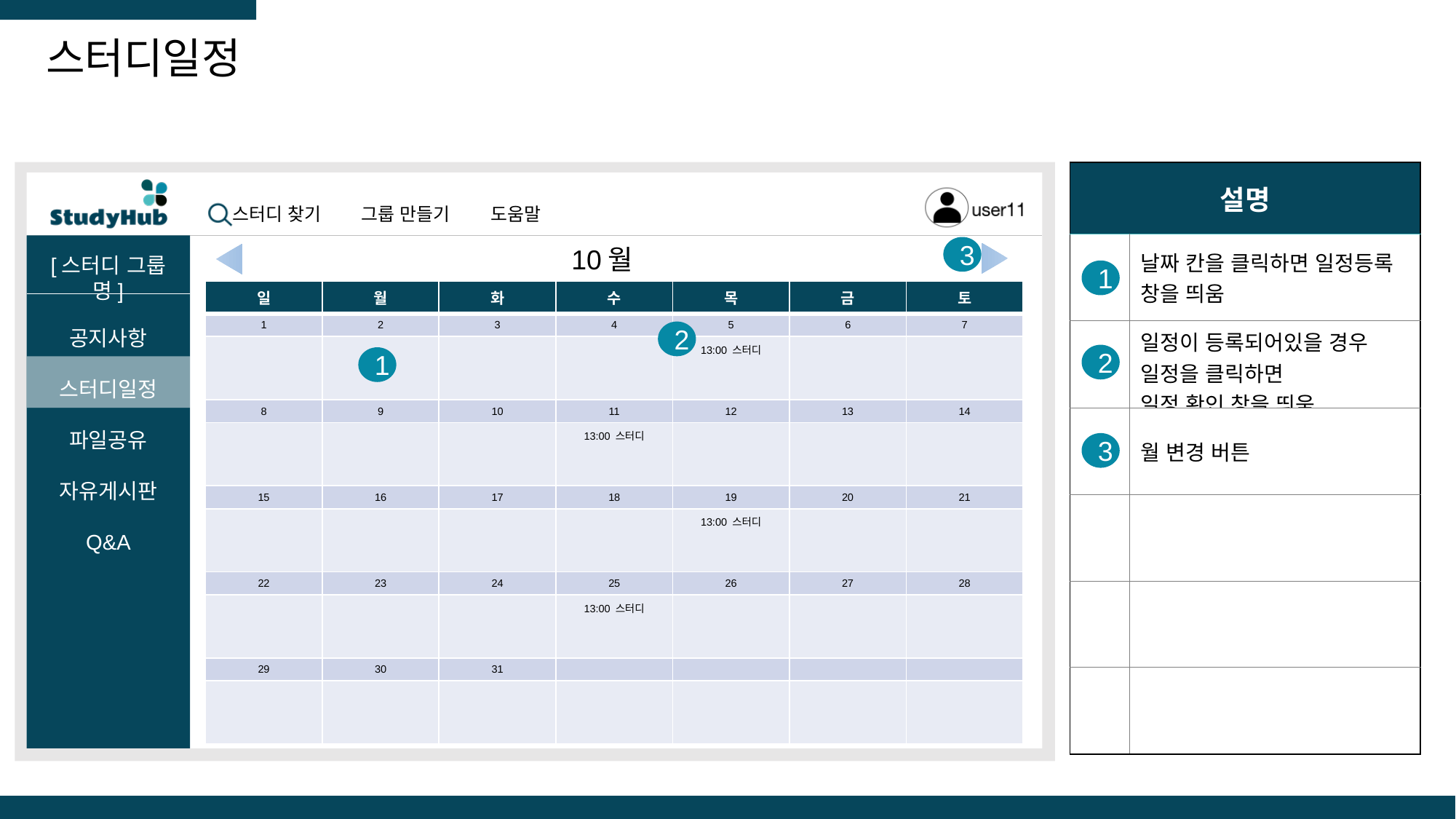

# 스터디일정
| 설명 |  |
| --- | --- |
|  | 날짜 칸을 클릭하면 일정등록 창을 띄움 |
|  | 일정이 등록되어있을 경우 일정을 클릭하면 일정 확인 창을 띄움 |
|  | 월 변경 버튼 |
|  |  |
|  |  |
|  |  |
10월
3

1
2
| 일 | 월 | 화 | 수 | 목 | 금 | 토 |
| --- | --- | --- | --- | --- | --- | --- |
| 1 | 2 | 3 | 4 | 5 | 6 | 7 |
|  |  |  |  | 13:00 스터디 |  |  |
| 8 | 9 | 10 | 11 | 12 | 13 | 14 |
|  |  |  | 13:00 스터디 |  |  |  |
| 15 | 16 | 17 | 18 | 19 | 20 | 21 |
|  |  |  |  | 13:00 스터디 |  |  |
| 22 | 23 | 24 | 25 | 26 | 27 | 28 |
|  |  |  | 13:00 스터디 |  |  |  |
| 29 | 30 | 31 |  |  |  |  |
|  |  |  |  |  |  |  |
2
1

3